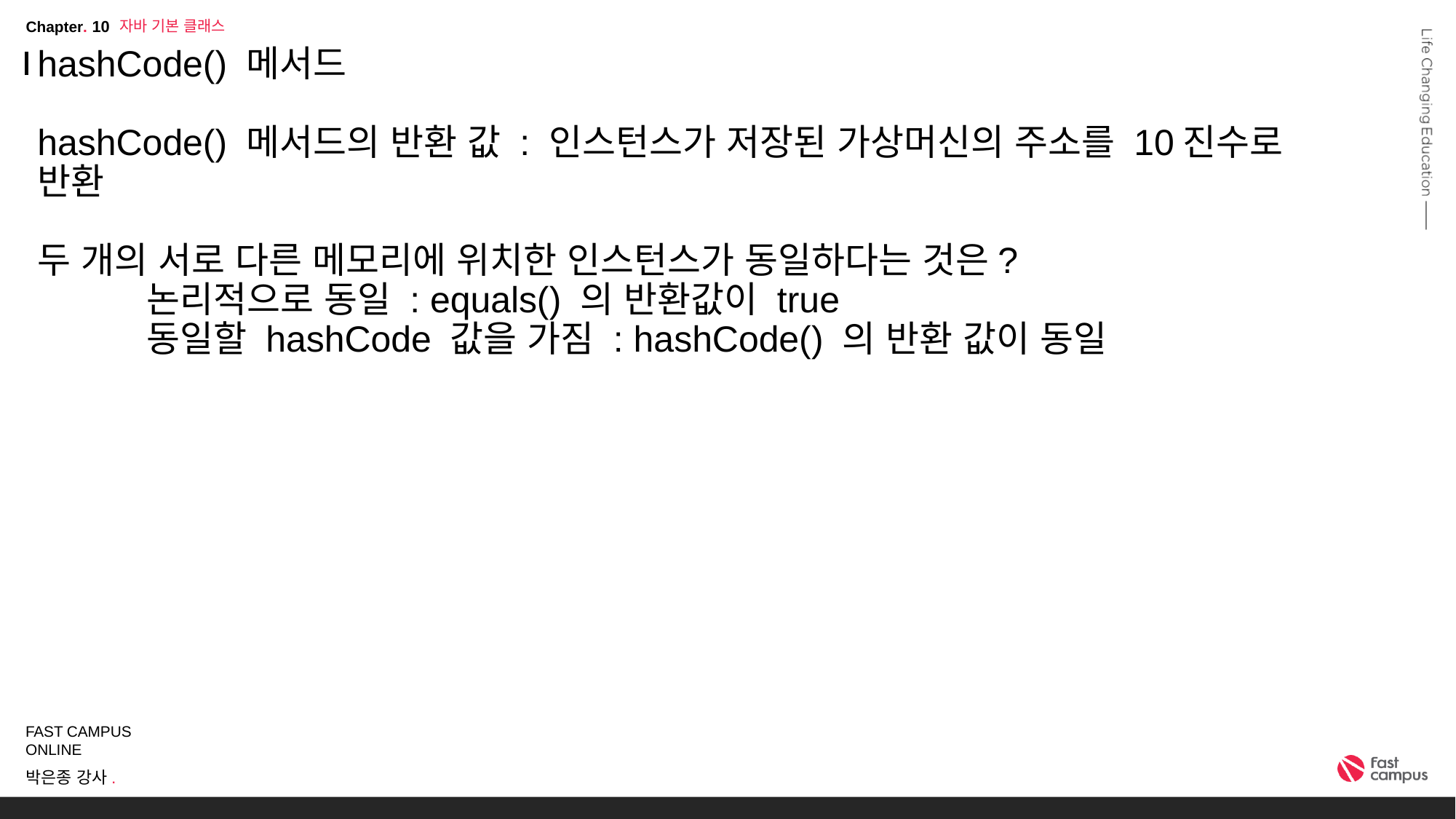

자바 기본 클래스
10
# hashCode() 메서드 hashCode() 메서드의 반환 값 : 인스턴스가 저장된 가상머신의 주소를 10진수로 반환 두 개의 서로 다른 메모리에 위치한 인스턴스가 동일하다는 것은? 논리적으로 동일 : equals() 의 반환값이 true 동일할 hashCode 값을 가짐 : hashCode() 의 반환 값이 동일